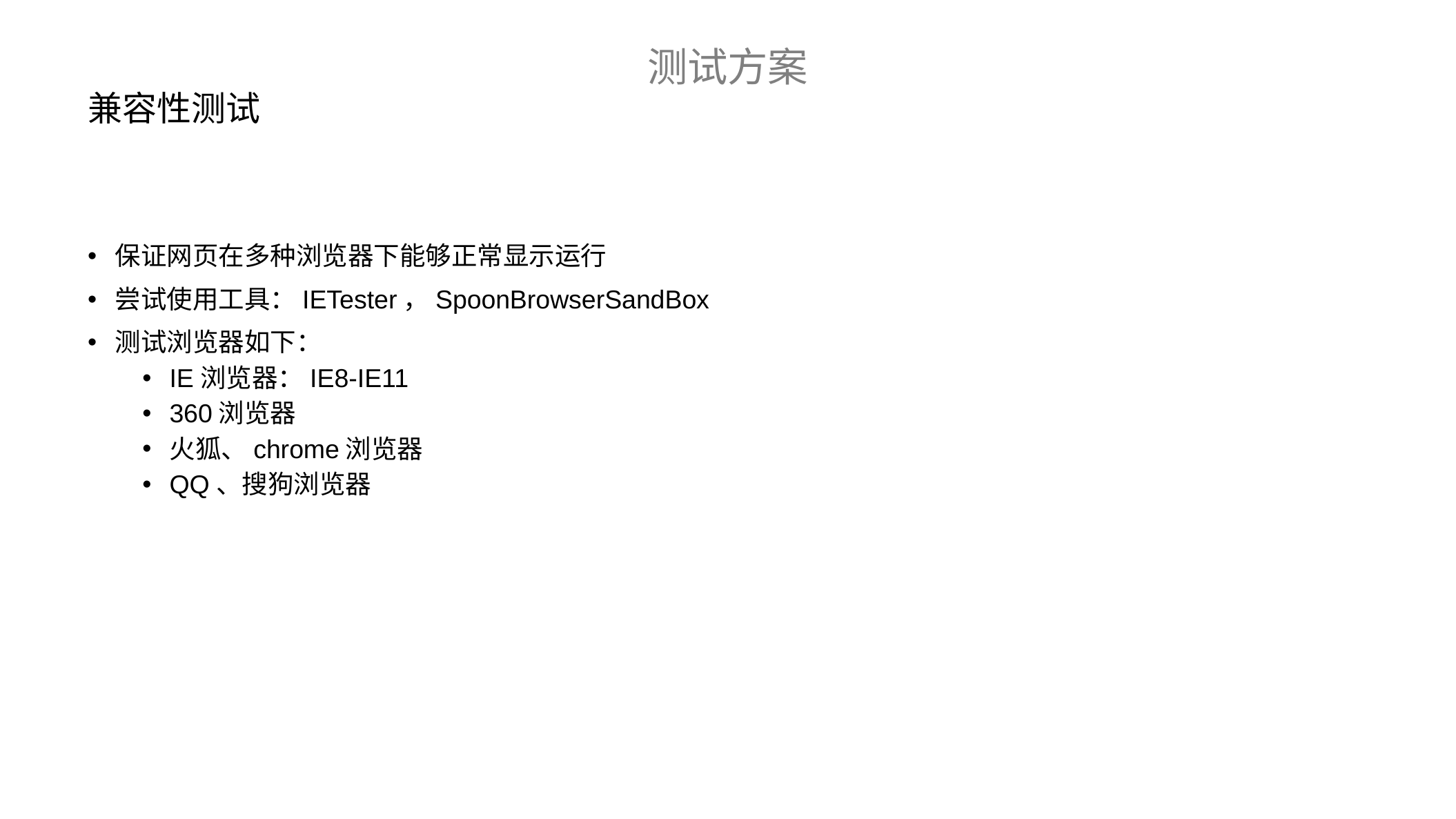

# 兼容性测试
测试方案
保证网页在多种浏览器下能够正常显示运行
尝试使用工具：IETester，SpoonBrowserSandBox
测试浏览器如下：
IE浏览器：IE8-IE11
360浏览器
火狐、chrome浏览器
QQ、搜狗浏览器